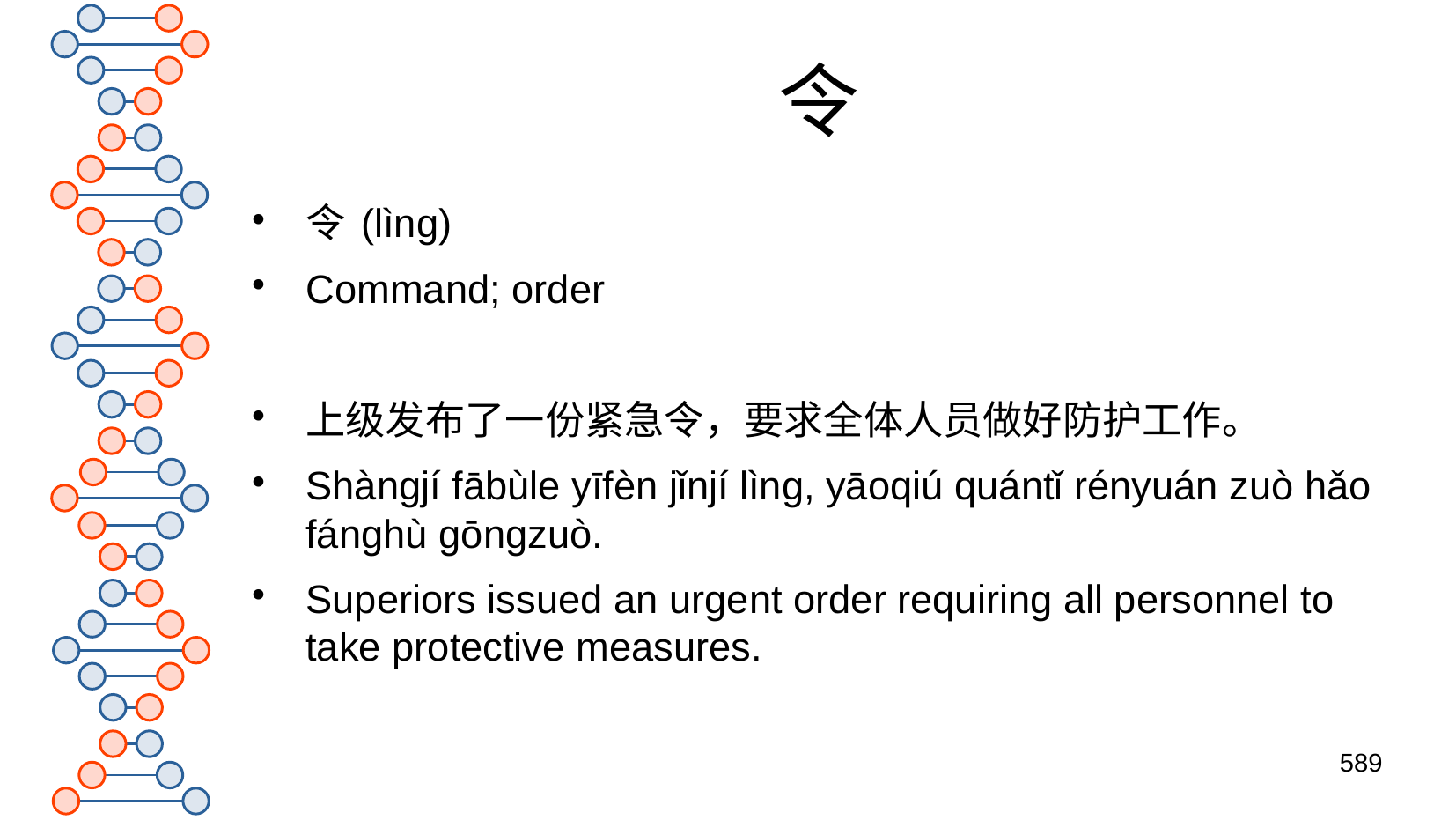

# 令
令 (lìng)
Command; order

上级发布了一份紧急令，要求全体人员做好防护工作。
Shàngjí fābùle yīfèn jǐnjí lìng, yāoqiú quántǐ rényuán zuò hǎo fánghù gōngzuò.
Superiors issued an urgent order requiring all personnel to take protective measures.
589